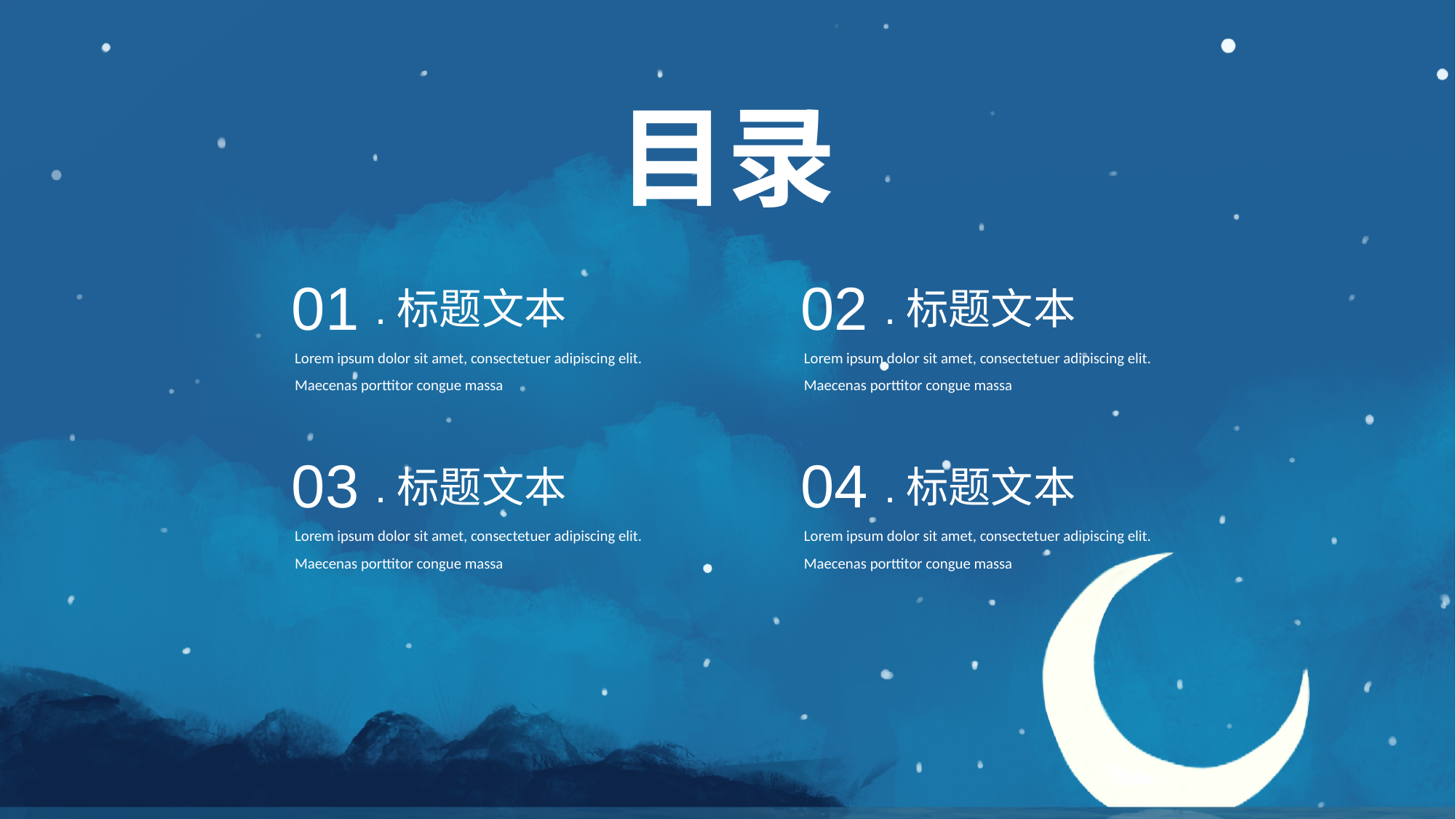

目录
01
02
.标题文本
.标题文本
Lorem ipsum dolor sit amet, consectetuer adipiscing elit. Maecenas porttitor congue massa
Lorem ipsum dolor sit amet, consectetuer adipiscing elit. Maecenas porttitor congue massa
03
04
.标题文本
.标题文本
Lorem ipsum dolor sit amet, consectetuer adipiscing elit. Maecenas porttitor congue massa
Lorem ipsum dolor sit amet, consectetuer adipiscing elit. Maecenas porttitor congue massa